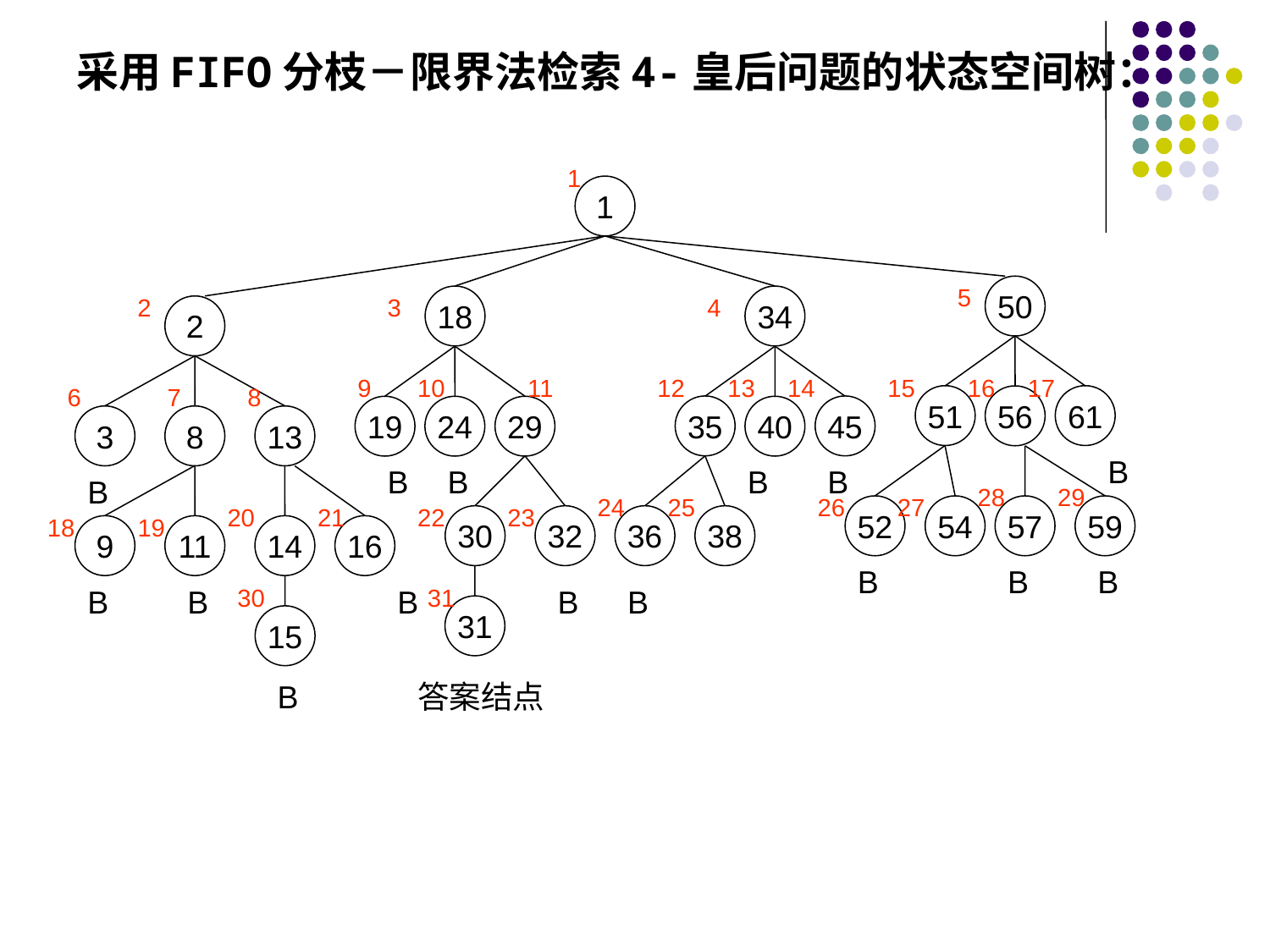

# 采用FIFO分枝－限界法检索4-皇后问题的状态空间树：
1
1

5
50
2
3
18
4
34
2

9
10
11
12
13
14
15
16
17
6
7
8
51
61
56
35
45
19
24
29
40
3
8
13

B
B

B
B
B

B

28
29
24
25
26
27
52
54
57
59
20
21
22
23
30
32
36
38
18
19
9
11
14
16
B
B
B

B
B

B
B
B
30
31
31
15
B
答案结点